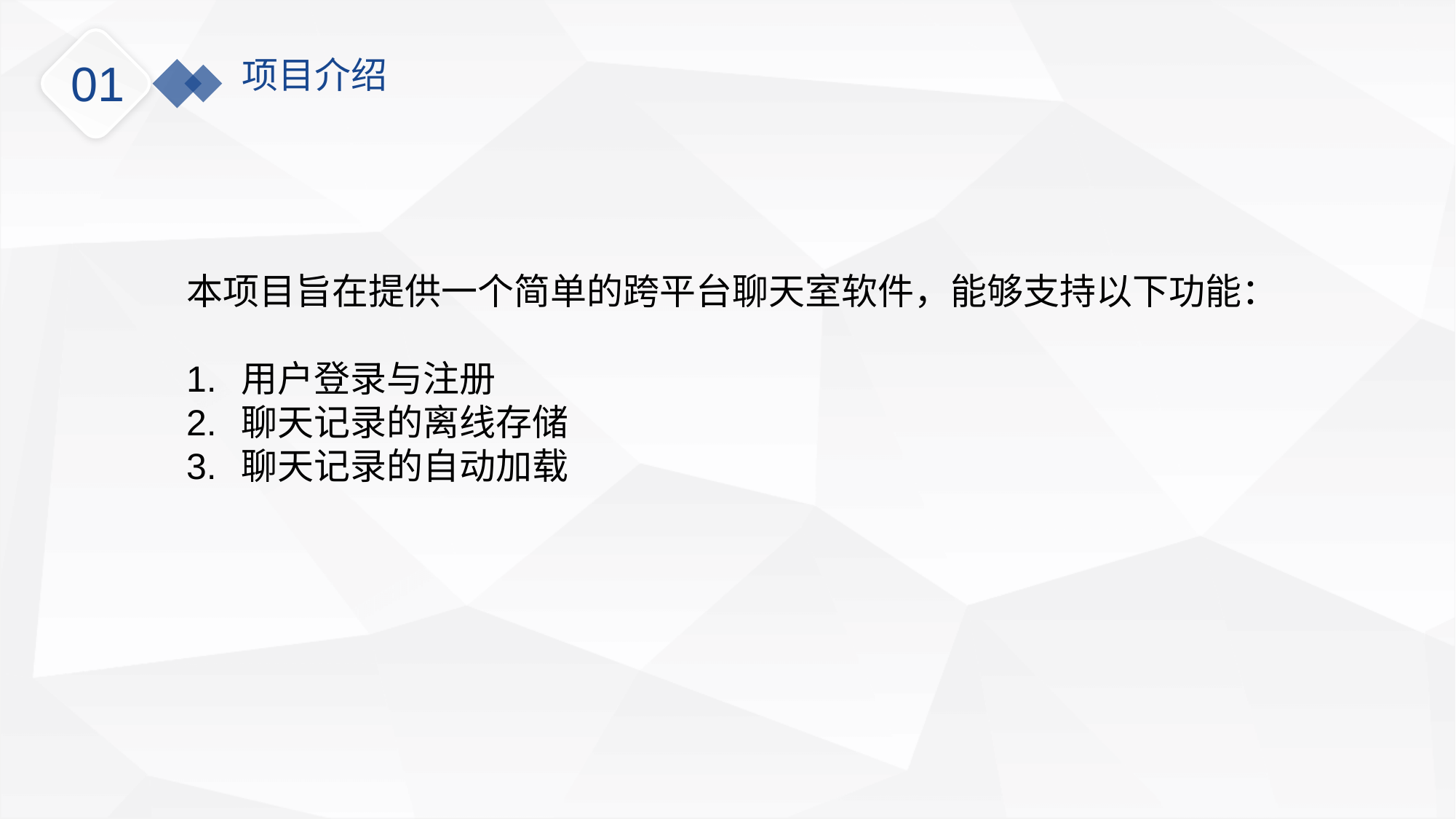

项目介绍

01

本项目旨在提供一个简单的跨平台聊天室软件，能够支持以下功能：

用户登录与注册
聊天记录的离线存储
聊天记录的自动加载